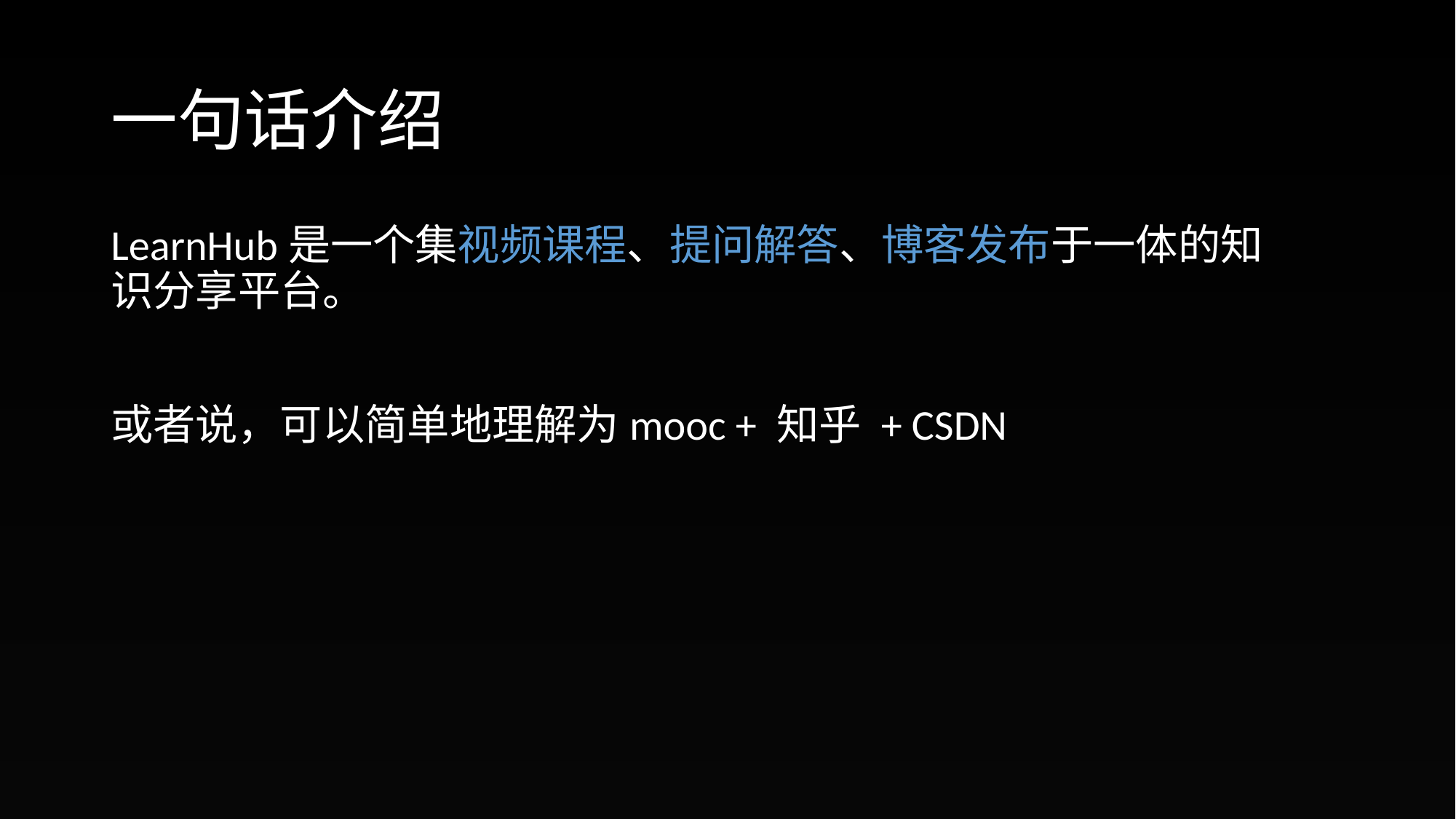

# 一句话介绍
LearnHub是一个集视频课程、提问解答、博客发布于一体的知识分享平台。

或者说，可以简单地理解为mooc + 知乎 + CSDN